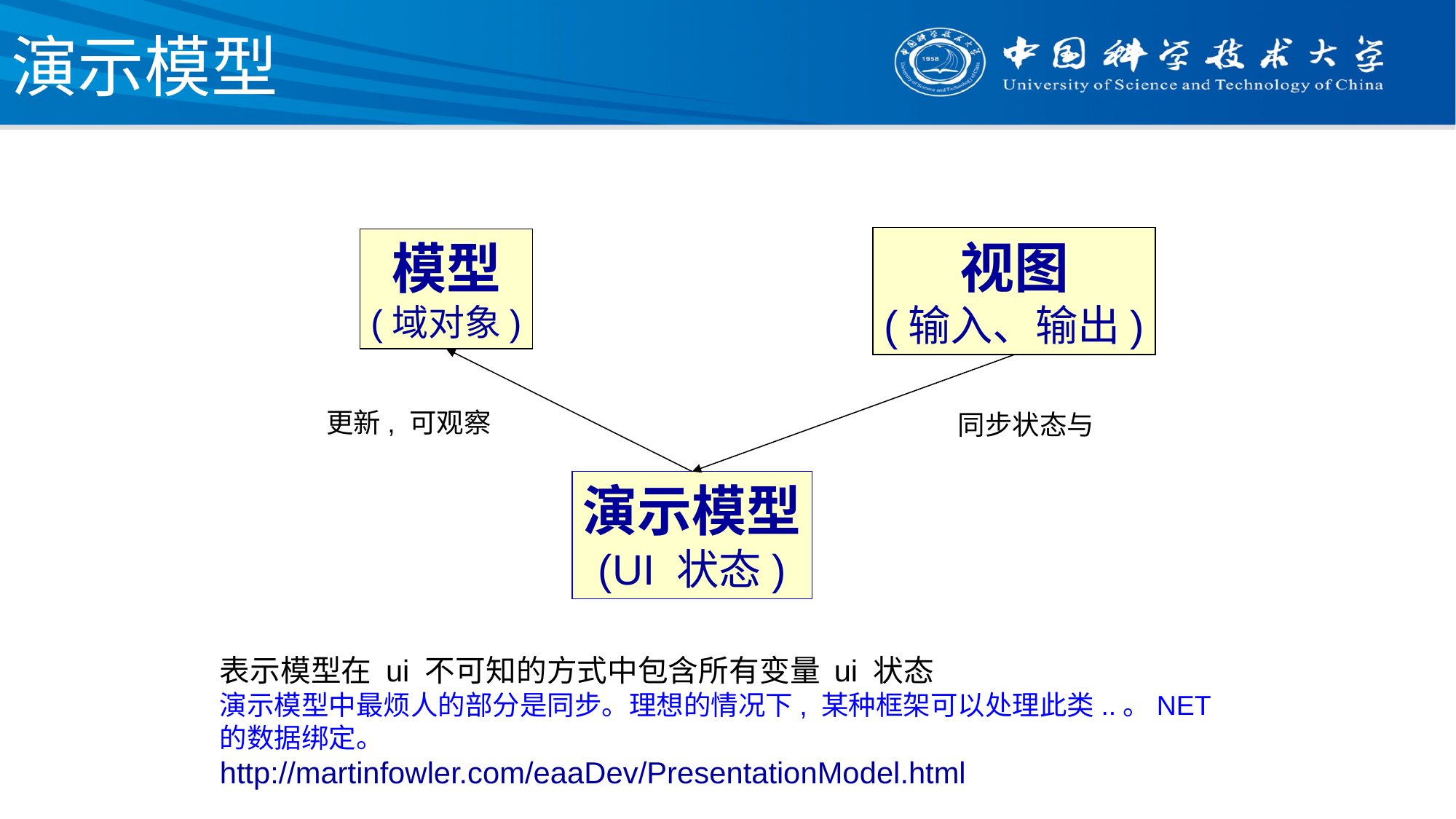

演示模型
视图
(输入、输出)
模型
(域对象)
更新, 可观察
同步状态与
演示模型
(UI 状态)
表示模型在 ui 不可知的方式中包含所有变量 ui 状态
演示模型中最烦人的部分是同步。理想的情况下, 某种框架可以处理此类..。NET 的数据绑定。
http://martinfowler.com/eaaDev/PresentationModel.html